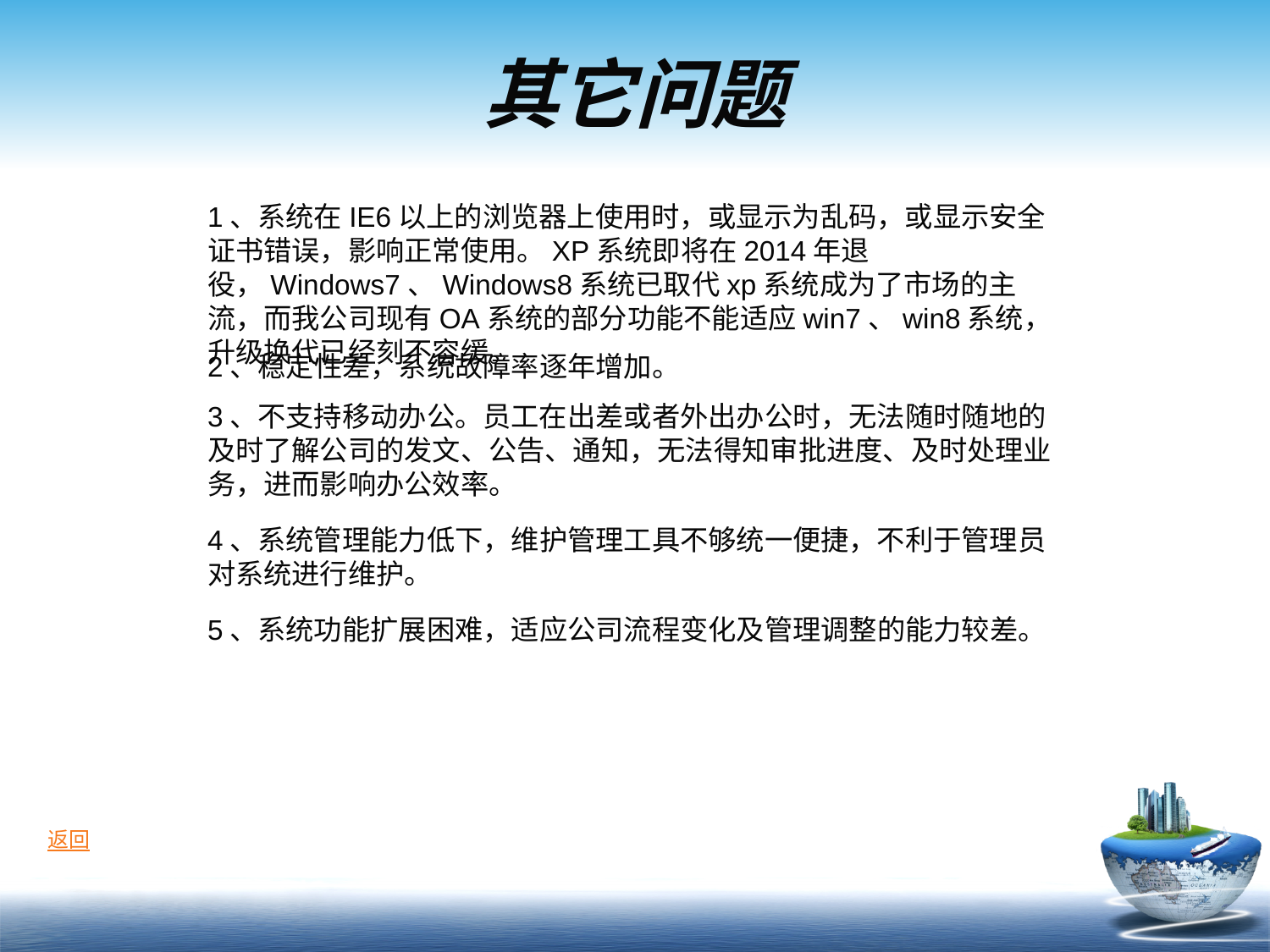

# 其它问题
1、系统在IE6以上的浏览器上使用时，或显示为乱码，或显示安全证书错误，影响正常使用。XP系统即将在2014年退役，Windows7、Windows8系统已取代xp系统成为了市场的主流，而我公司现有OA系统的部分功能不能适应win7、win8系统，升级换代已经刻不容缓。
2、稳定性差，系统故障率逐年增加。
3、不支持移动办公。员工在出差或者外出办公时，无法随时随地的及时了解公司的发文、公告、通知，无法得知审批进度、及时处理业务，进而影响办公效率。
4、系统管理能力低下，维护管理工具不够统一便捷，不利于管理员对系统进行维护。
5、系统功能扩展困难，适应公司流程变化及管理调整的能力较差。
返回